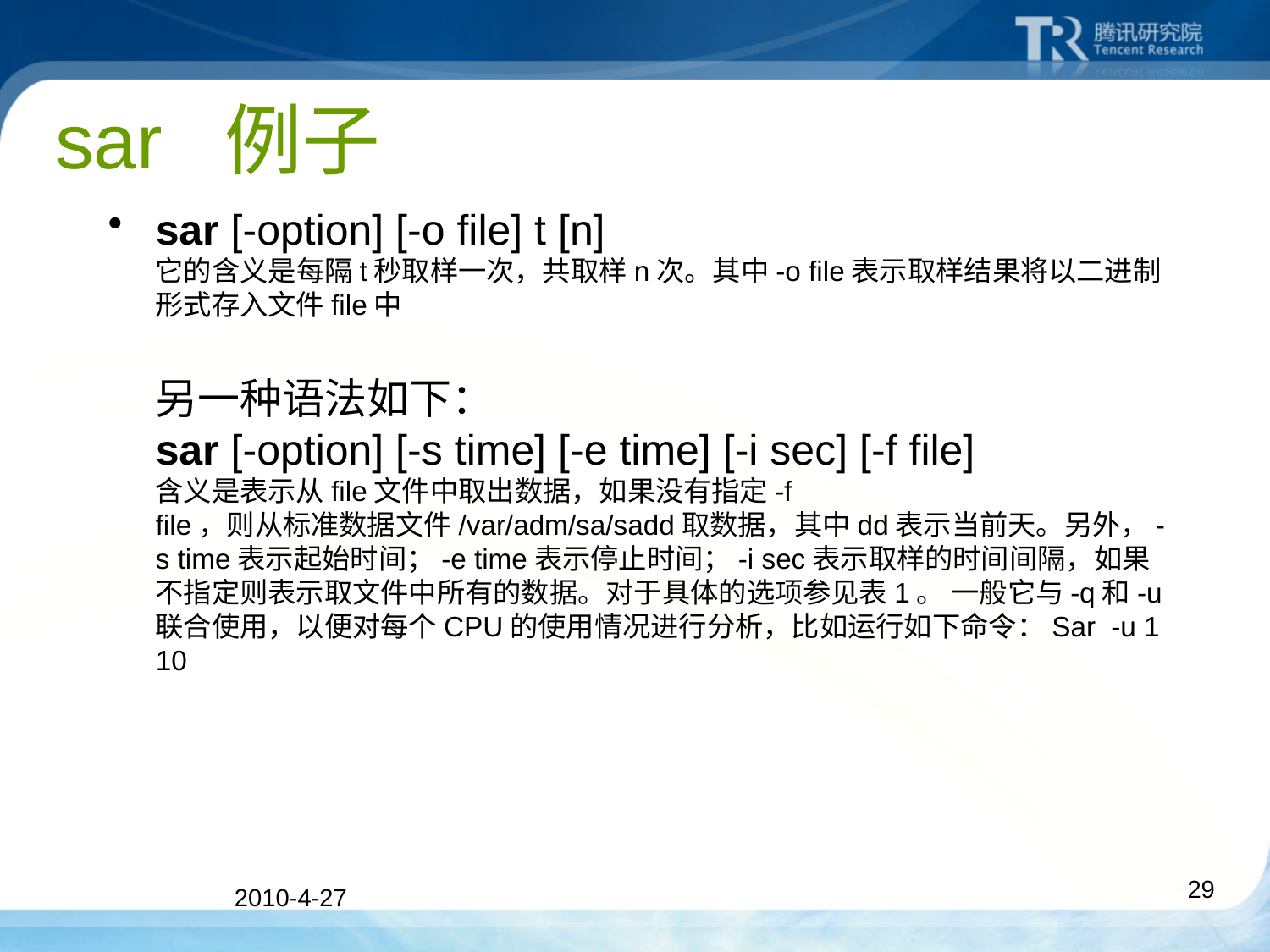

# sar  例子
sar [-option] [-o file] t [n]
它的含义是每隔t秒取样一次，共取样n次。其中-o file表示取样结果将以二进制形式存入文件file中
另一种语法如下：
sar [-option] [-s time] [-e time] [-i sec] [-f file]
含义是表示从file文件中取出数据，如果没有指定-f file，则从标准数据文件/var/adm/sa/sadd取数据，其中dd表示当前天。另外，-s time表示起始时间；-e time表示停止时间；-i sec表示取样的时间间隔，如果不指定则表示取文件中所有的数据。对于具体的选项参见表1。 一般它与-q和-u联合使用，以便对每个CPU的使用情况进行分析，比如运行如下命令：Sar  -u 1 10
2010-4-27
29